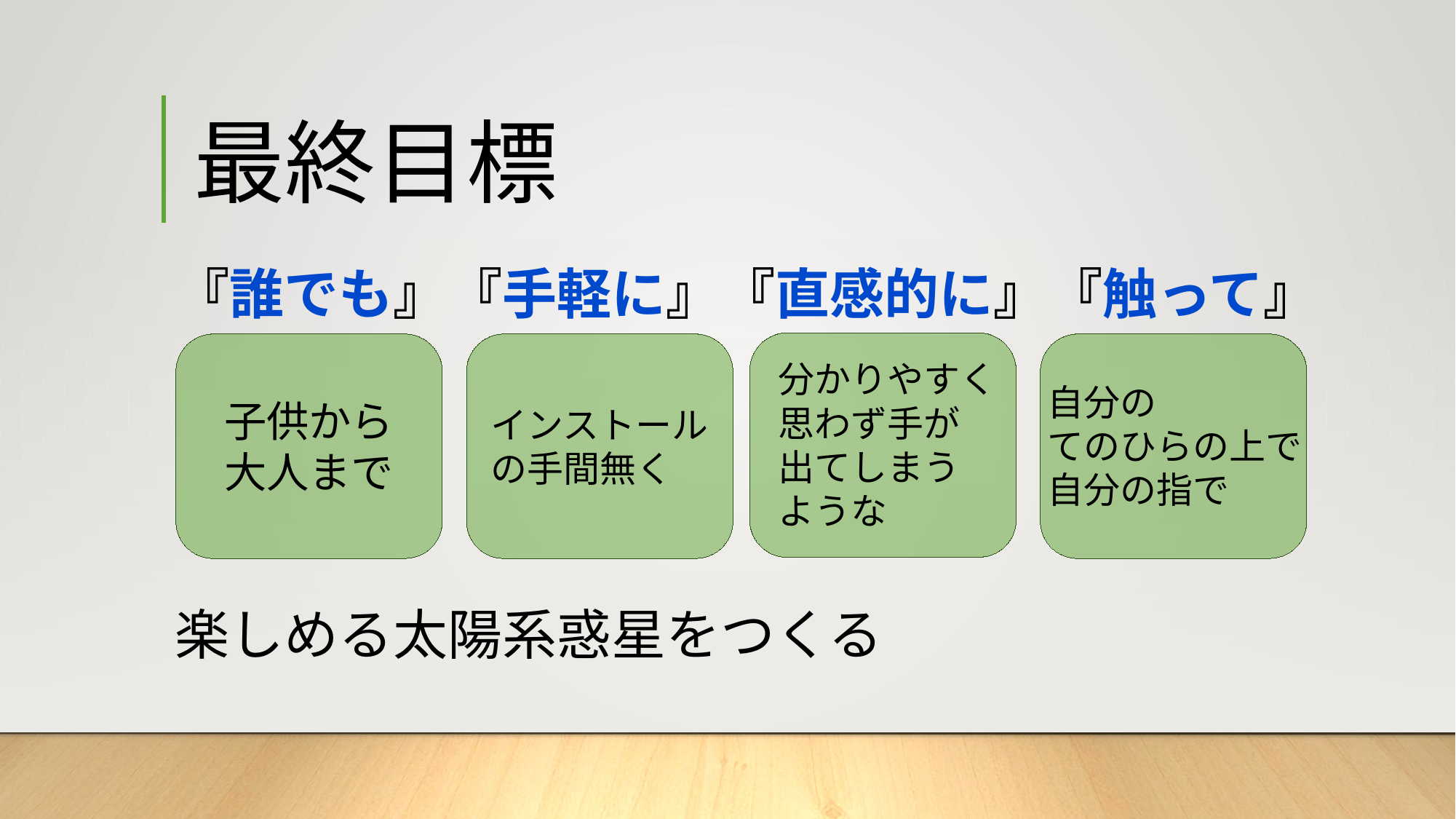

# 最終目標
『誰でも』『手軽に』『直感的に』『触って』

楽しめる太陽系惑星をつくる

分かりやすく
思わず手が
出てしまう
ような

子供から
大人まで

インストール
の手間無く

自分の
てのひらの上で
自分の指で